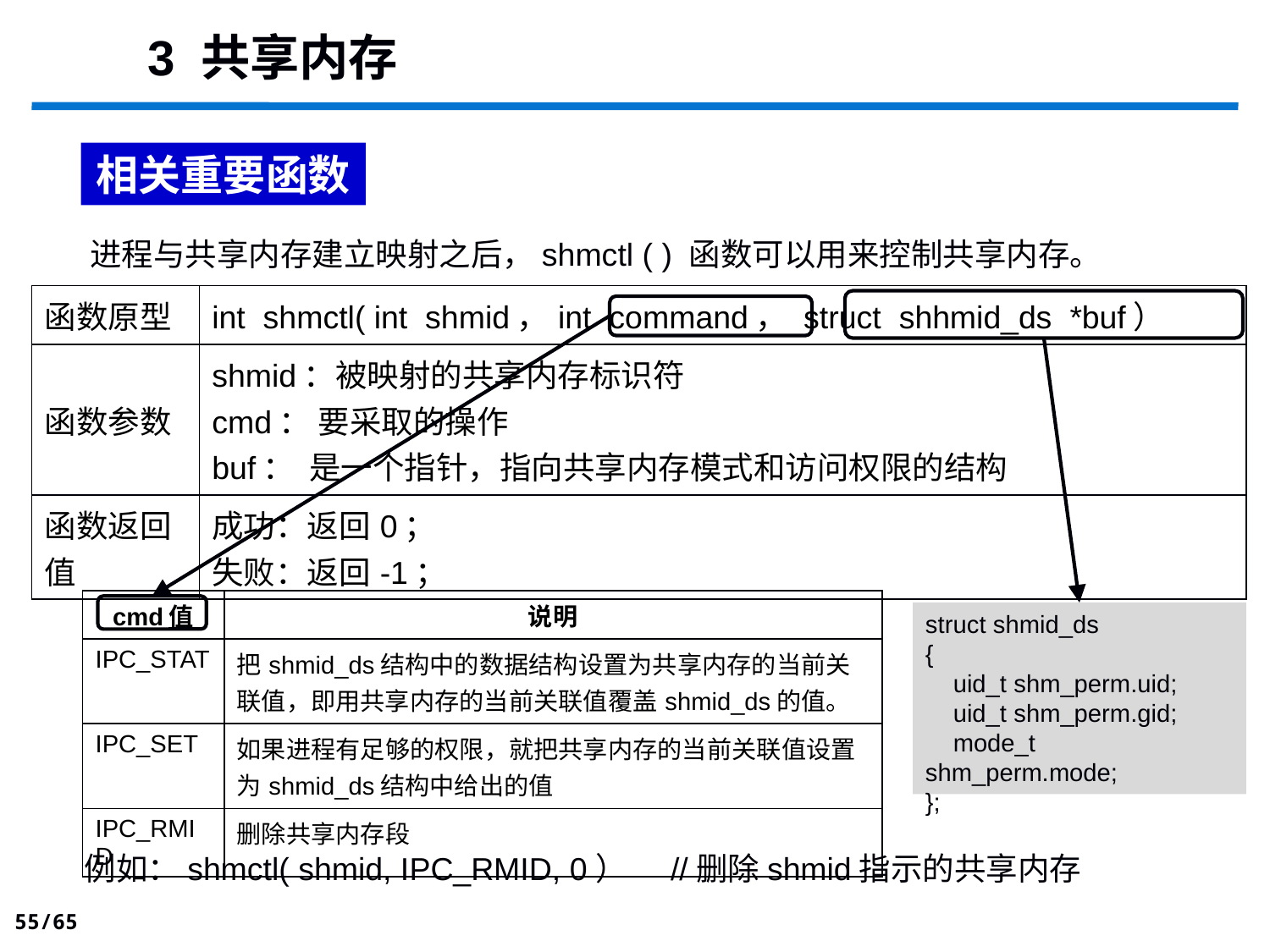

3 共享内存
相关重要函数
进程与共享内存建立映射之后，shmctl ( ) 函数可以用来控制共享内存。
| 函数原型 | int shmctl( int shmid，int command， struct shhmid\_ds \*buf） |
| --- | --- |
| 函数参数 | shmid：被映射的共享内存标识符 cmd： 要采取的操作 buf： 是一个指针，指向共享内存模式和访问权限的结构 |
| 函数返回值 | 成功：返回0； 失败：返回-1； |

| cmd值 | 说明 |
| --- | --- |
| IPC\_STAT | 把shmid\_ds结构中的数据结构设置为共享内存的当前关联值，即用共享内存的当前关联值覆盖shmid\_ds的值。 |
| IPC\_SET | 如果进程有足够的权限，就把共享内存的当前关联值设置为shmid\_ds结构中给出的值 |
| IPC\_RMID | 删除共享内存段 |
struct shmid_ds
{
    uid_t shm_perm.uid;
    uid_t shm_perm.gid;
    mode_t shm_perm.mode;
};
例如：shmctl( shmid, IPC_RMID, 0）     //删除shmid指示的共享内存